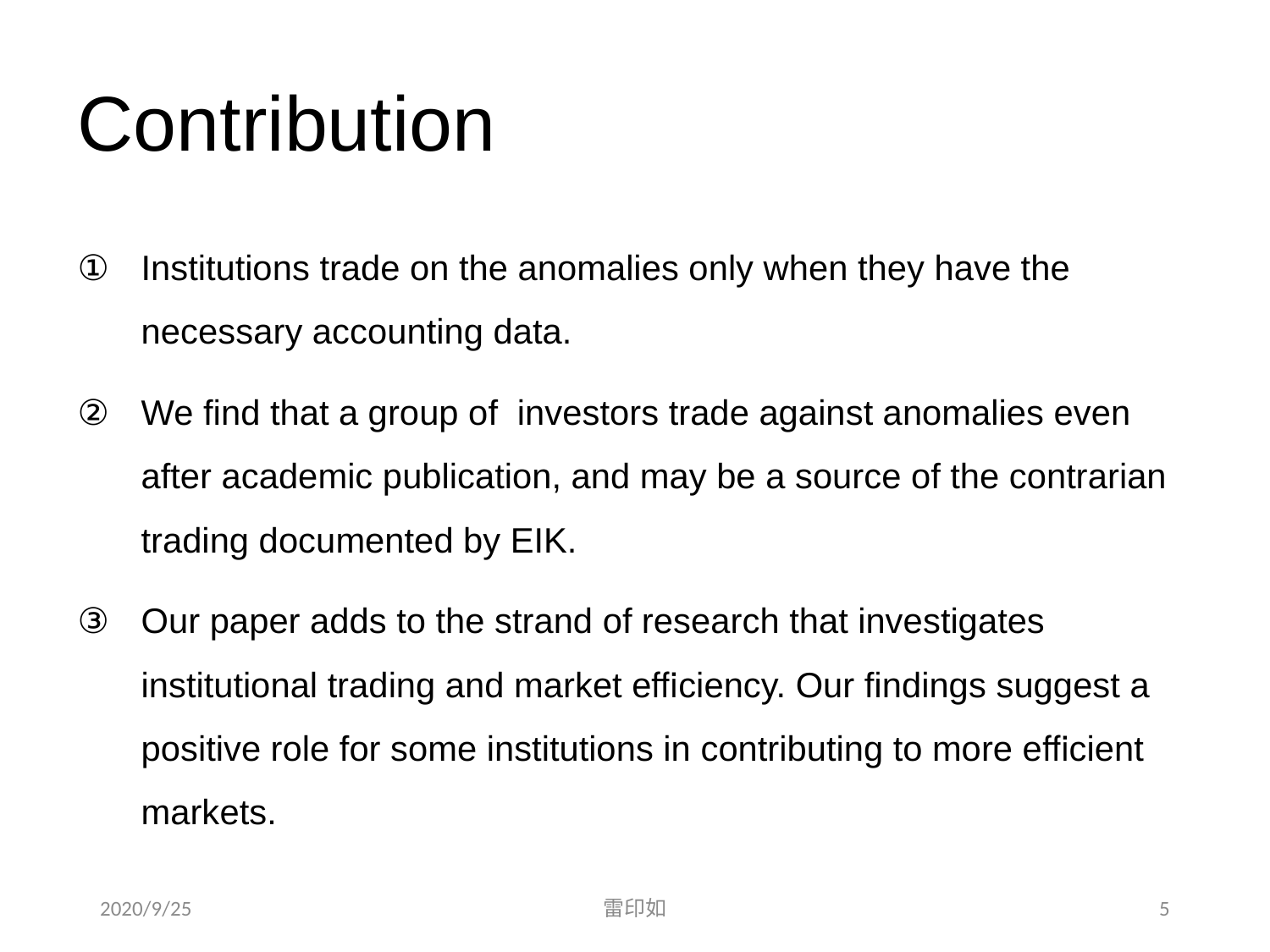

# Contribution
Institutions trade on the anomalies only when they have the necessary accounting data.
We ﬁnd that a group of  investors trade against anomalies even after academic publication, and may be a source of the contrarian trading documented by EIK.
Our paper adds to the strand of research that investigates institutional trading and market eﬃciency. Our ﬁndings suggest a positive role for some institutions in contributing to more eﬃcient markets.
2020/9/25
雷印如
5